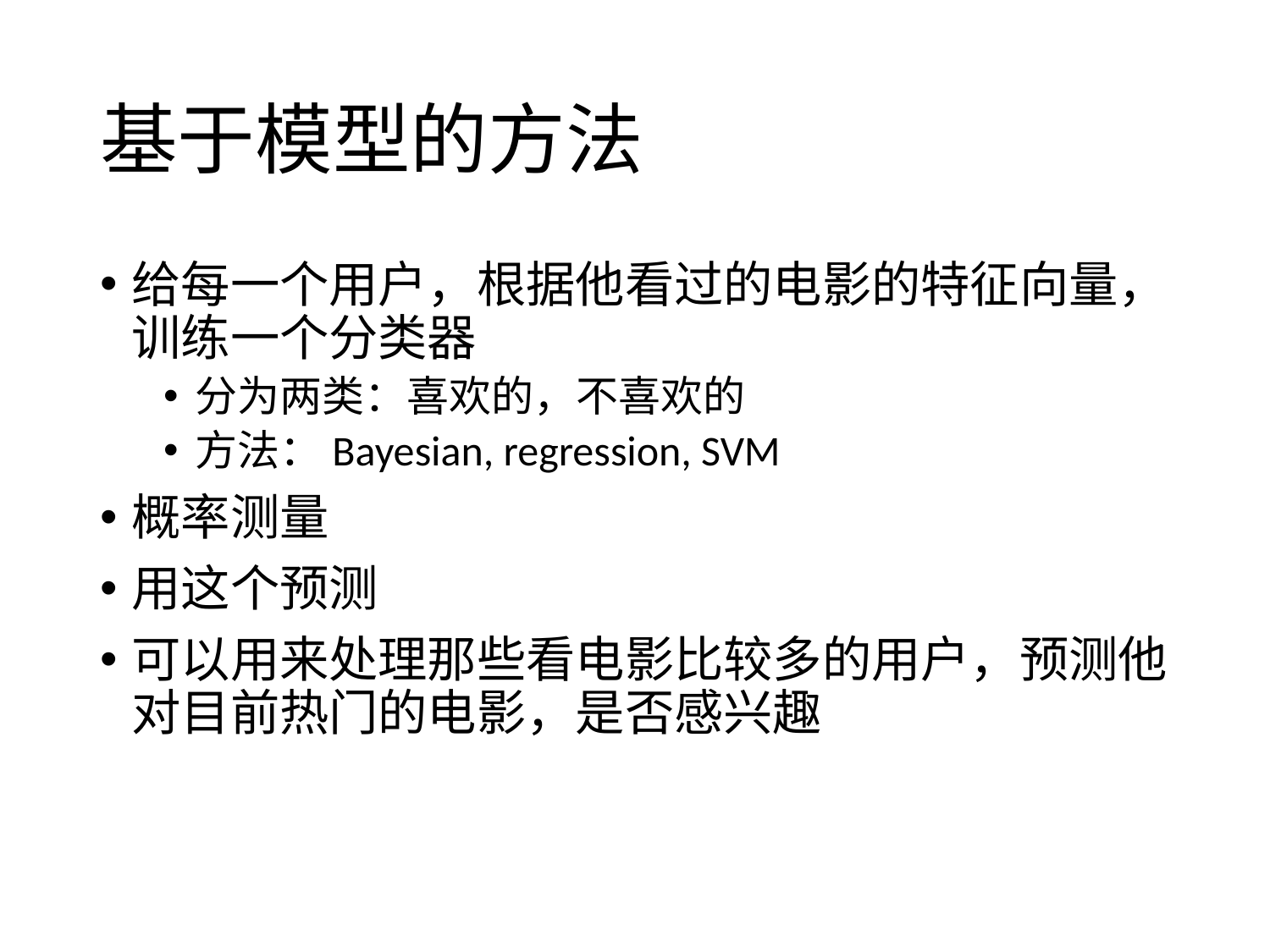

# 基于模型的方法
给每一个用户，根据他看过的电影的特征向量，训练一个分类器
分为两类：喜欢的，不喜欢的
方法：Bayesian, regression, SVM
概率测量
用这个预测
可以用来处理那些看电影比较多的用户，预测他对目前热门的电影，是否感兴趣